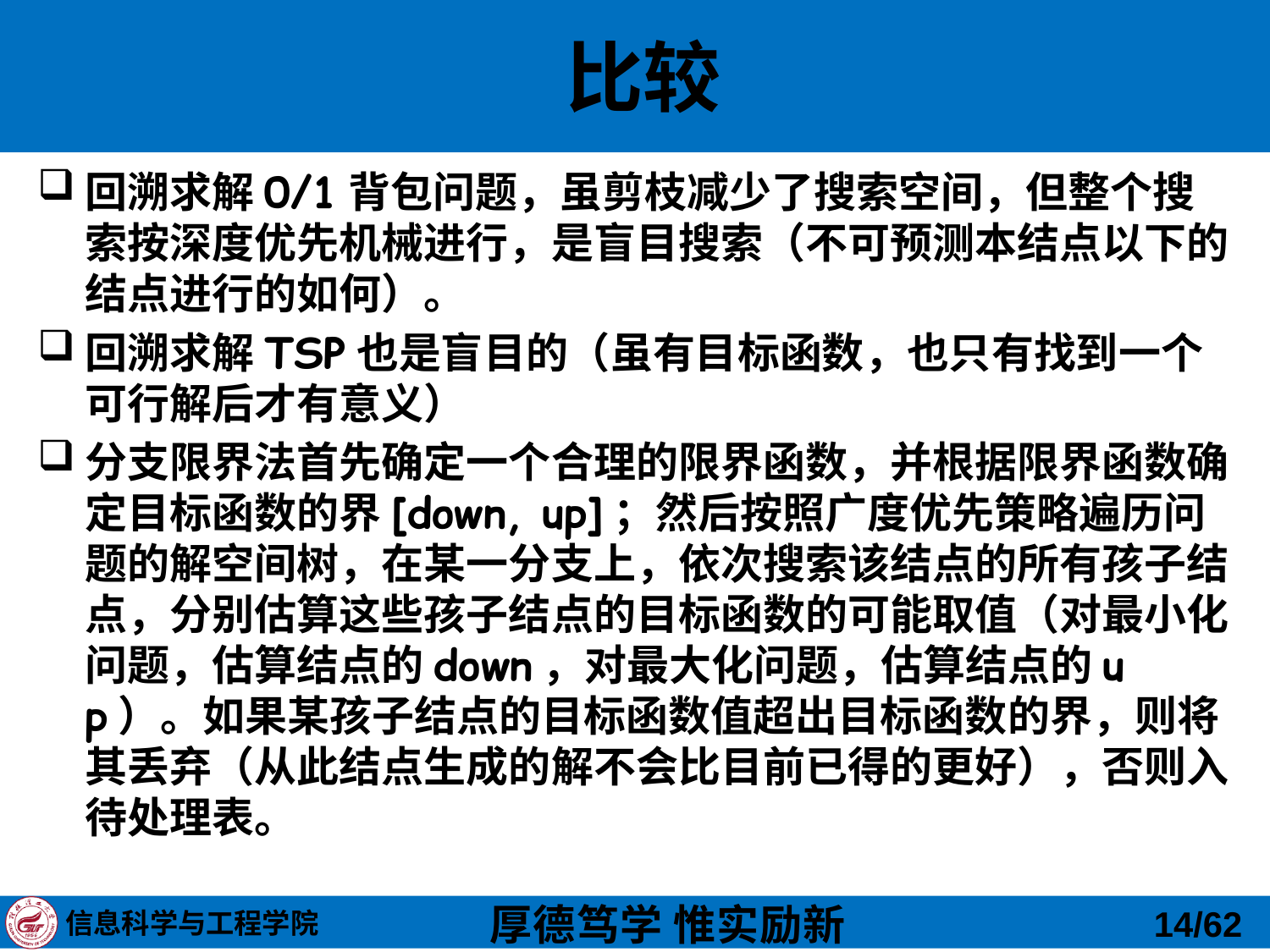

# 比较
回溯求解0/1背包问题，虽剪枝减少了搜索空间，但整个搜索按深度优先机械进行，是盲目搜索（不可预测本结点以下的结点进行的如何）。
回溯求解TSP也是盲目的（虽有目标函数，也只有找到一个可行解后才有意义）
分支限界法首先确定一个合理的限界函数，并根据限界函数确定目标函数的界[down, up]；然后按照广度优先策略遍历问题的解空间树，在某一分支上，依次搜索该结点的所有孩子结点，分别估算这些孩子结点的目标函数的可能取值（对最小化问题，估算结点的down，对最大化问题，估算结点的up）。如果某孩子结点的目标函数值超出目标函数的界，则将其丢弃（从此结点生成的解不会比目前已得的更好），否则入待处理表。
14/62